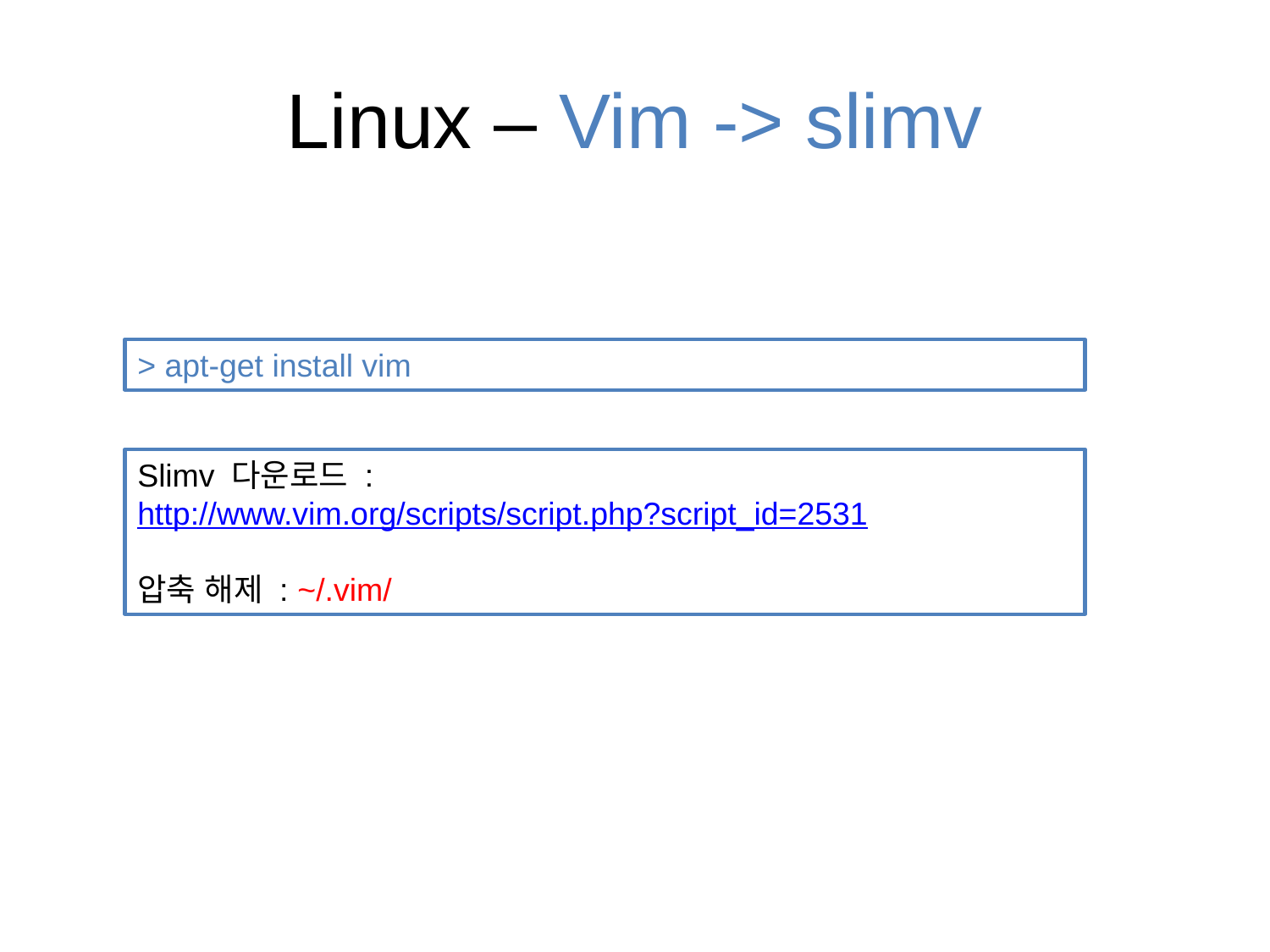

# Linux – Vim -> slimv
> apt-get install vim
Slimv 다운로드 :
http://www.vim.org/scripts/script.php?script_id=2531

압축 해제 : ~/.vim/